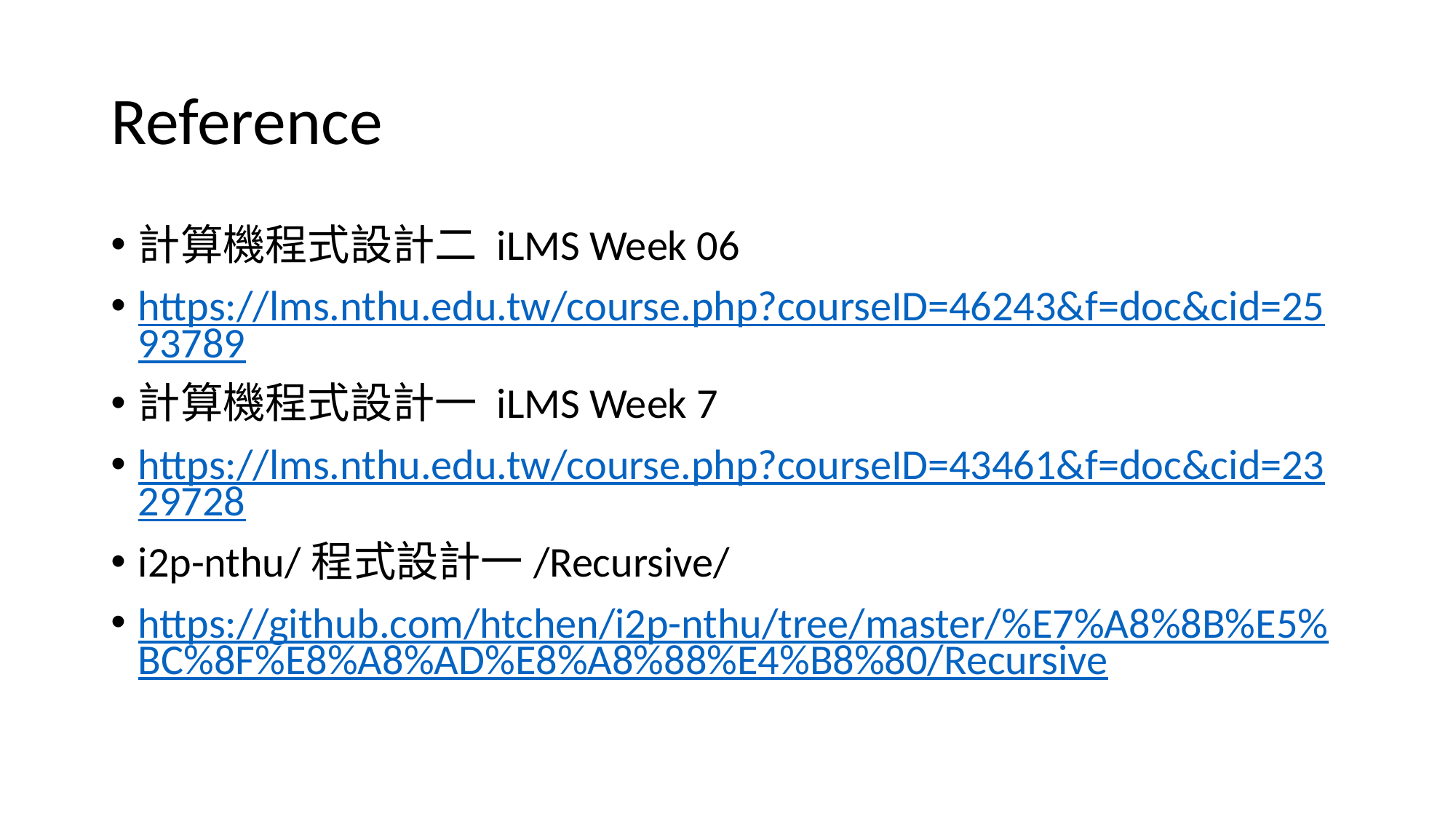

# Reference
計算機程式設計二 iLMS Week 06
https://lms.nthu.edu.tw/course.php?courseID=46243&f=doc&cid=2593789
計算機程式設計一 iLMS Week 7
https://lms.nthu.edu.tw/course.php?courseID=43461&f=doc&cid=2329728
i2p-nthu/程式設計一/Recursive/
https://github.com/htchen/i2p-nthu/tree/master/%E7%A8%8B%E5%BC%8F%E8%A8%AD%E8%A8%88%E4%B8%80/Recursive